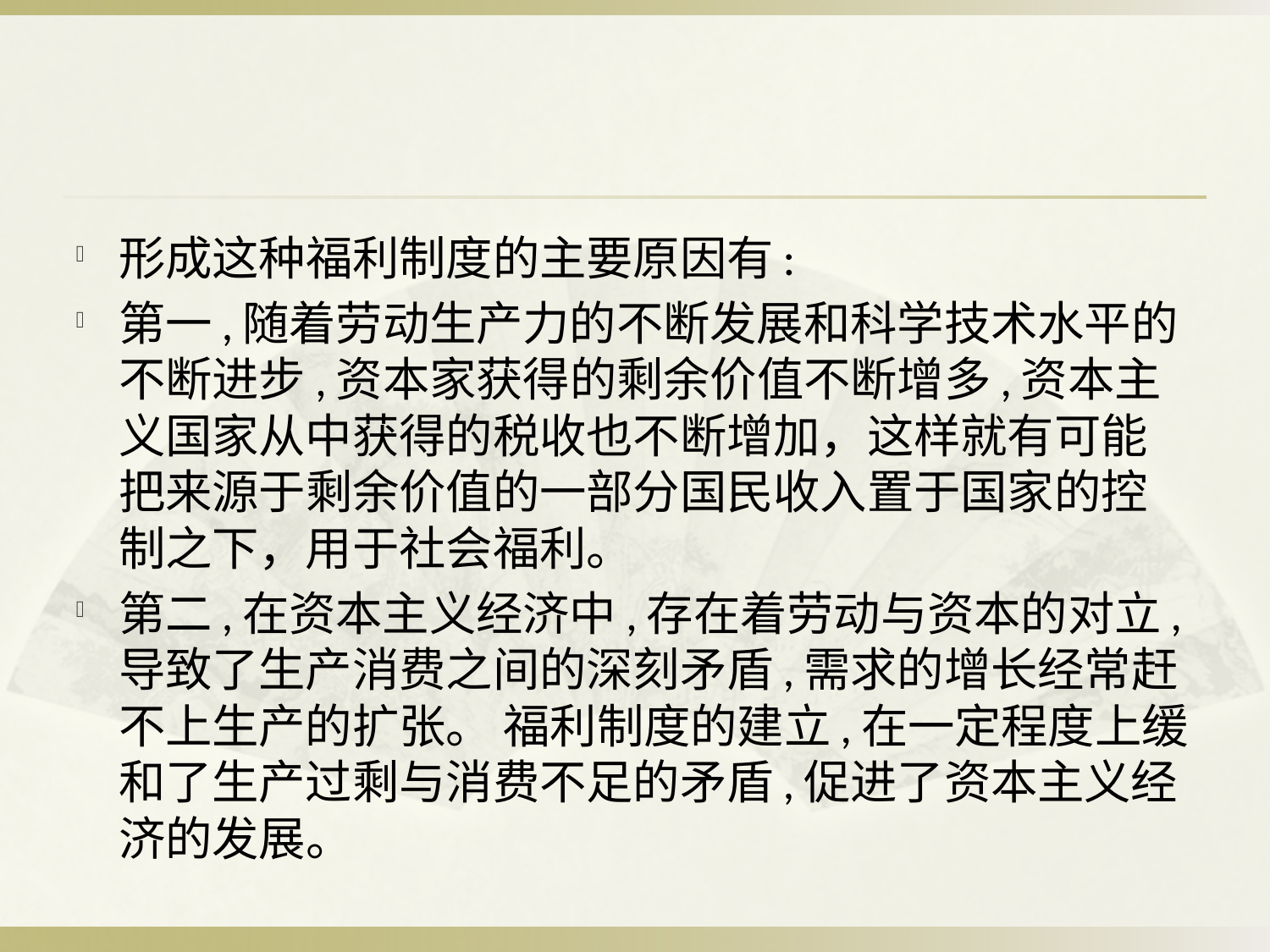

#
形成这种福利制度的主要原因有:
第一,随着劳动生产力的不断发展和科学技术水平的不断进步,资本家获得的剩余价值不断增多,资本主义国家从中获得的税收也不断增加，这样就有可能把来源于剩余价值的一部分国民收入置于国家的控制之下，用于社会福利。
第二,在资本主义经济中,存在着劳动与资本的对立,导致了生产消费之间的深刻矛盾,需求的增长经常赶不上生产的扩张。 福利制度的建立,在一定程度上缓和了生产过剩与消费不足的矛盾,促进了资本主义经济的发展。